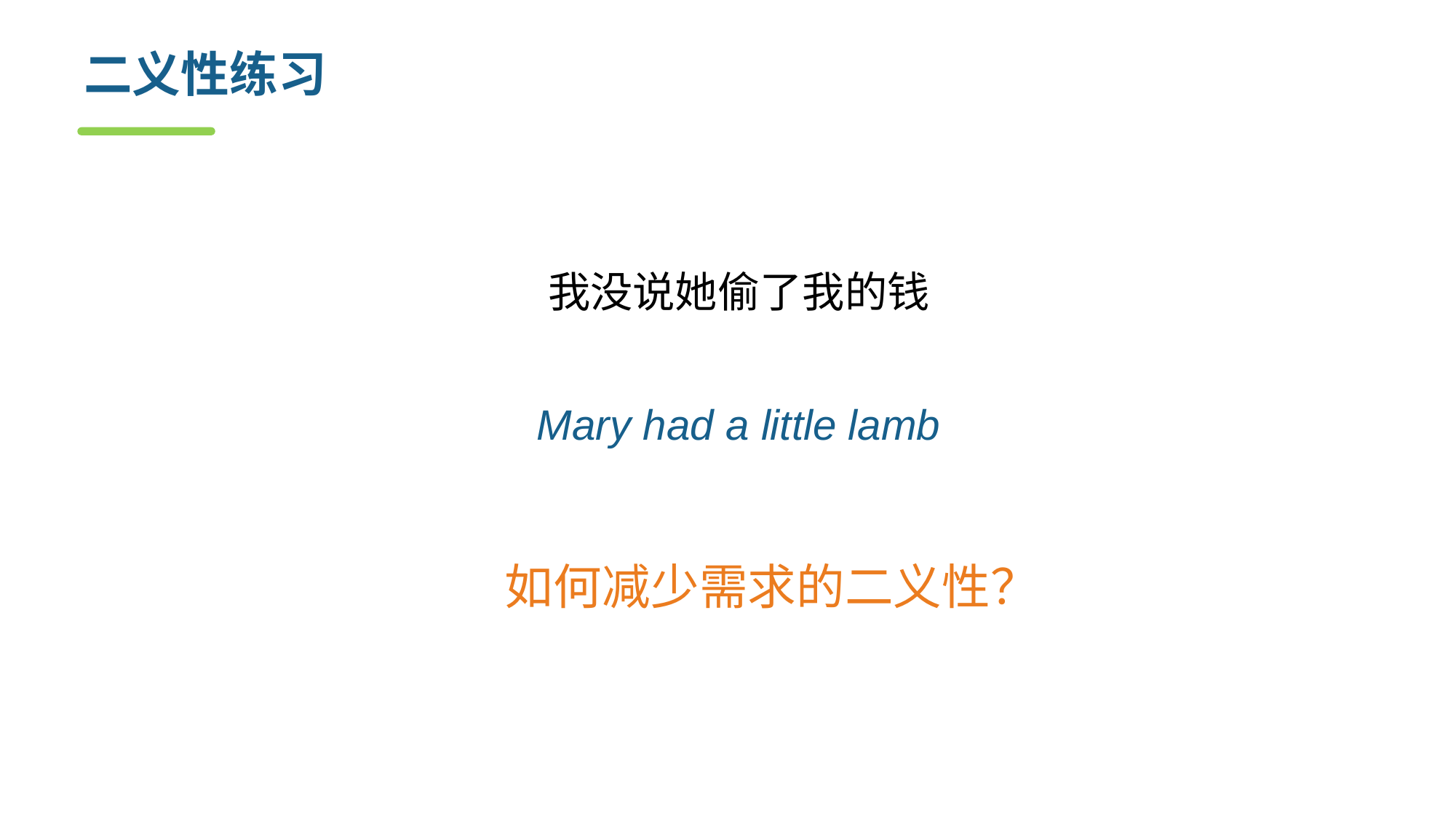

# 二义性练习
我没说她偷了我的钱

Mary had a little lamb
如何减少需求的二义性？
23